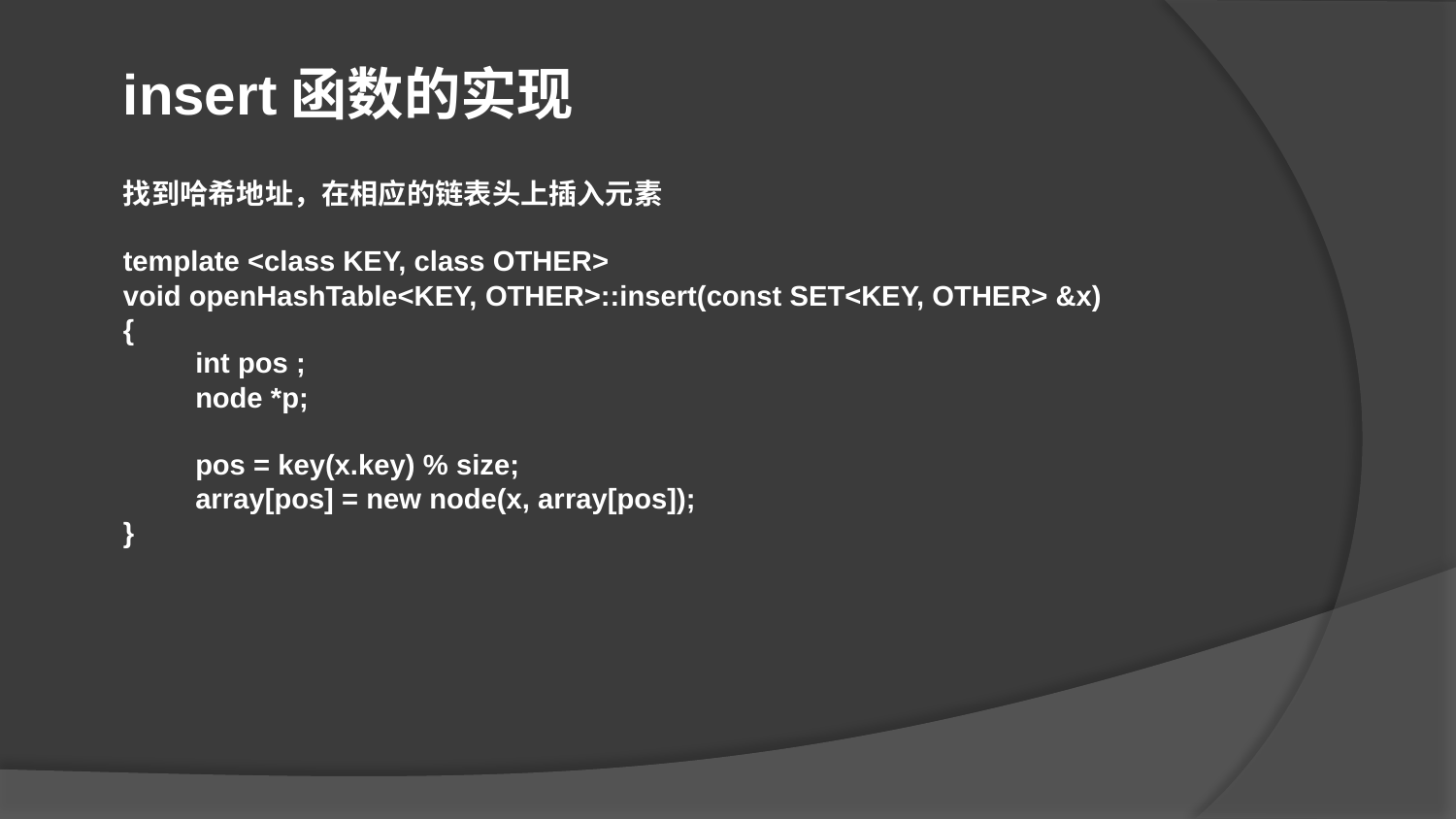

insert函数的实现
找到哈希地址，在相应的链表头上插入元素

template <class KEY, class OTHER>
void openHashTable<KEY, OTHER>::insert(const SET<KEY, OTHER> &x)
{
         int pos ;
         node *p;

         pos = key(x.key) % size;
         array[pos] = new node(x, array[pos]);
}